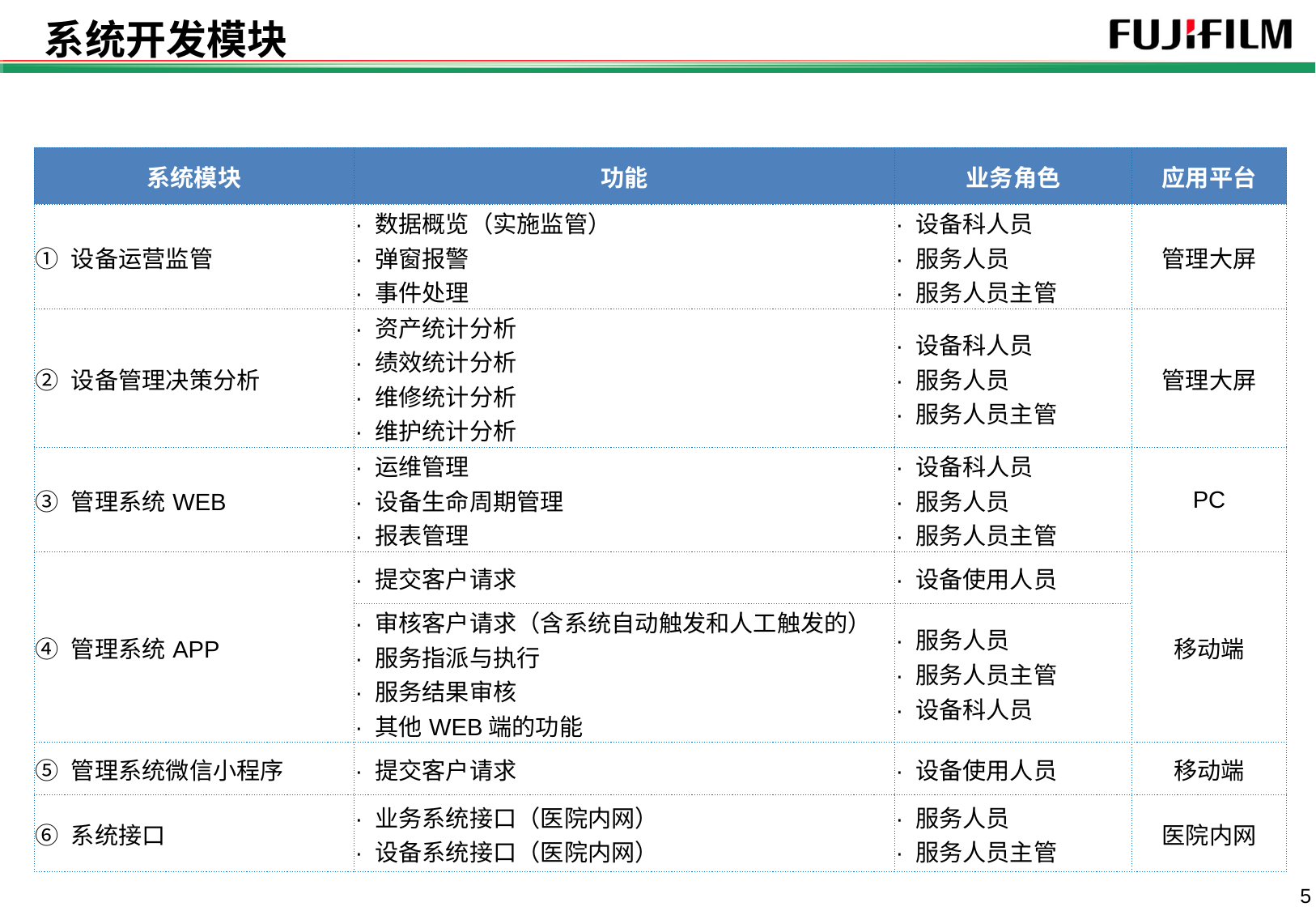

# 系统开发模块

| 系统模块 | 功能 | 业务角色 | 应用平台 |
| --- | --- | --- | --- |
| ① 设备运营监管 | · 数据概览（实施监管） · 弹窗报警 · 事件处理 | · 设备科人员 · 服务人员 · 服务人员主管 | 管理大屏 |
| ② 设备管理决策分析 | · 资产统计分析 · 绩效统计分析 · 维修统计分析 · 维护统计分析 | · 设备科人员 · 服务人员 · 服务人员主管 | 管理大屏 |
| ③ 管理系统WEB | · 运维管理 · 设备生命周期管理 · 报表管理 | · 设备科人员 · 服务人员 · 服务人员主管 | PC |
| ④ 管理系统APP | · 提交客户请求 | · 设备使用人员 | 移动端 |
|  | · 审核客户请求（含系统自动触发和人工触发的） · 服务指派与执行 · 服务结果审核 · 其他WEB端的功能 | · 服务人员 · 服务人员主管 · 设备科人员 |  |
| ⑤ 管理系统微信小程序 | · 提交客户请求 | · 设备使用人员 | 移动端 |
| ⑥ 系统接口 | · 业务系统接口（医院内网） · 设备系统接口（医院内网） | · 服务人员 · 服务人员主管 | 医院内网 |